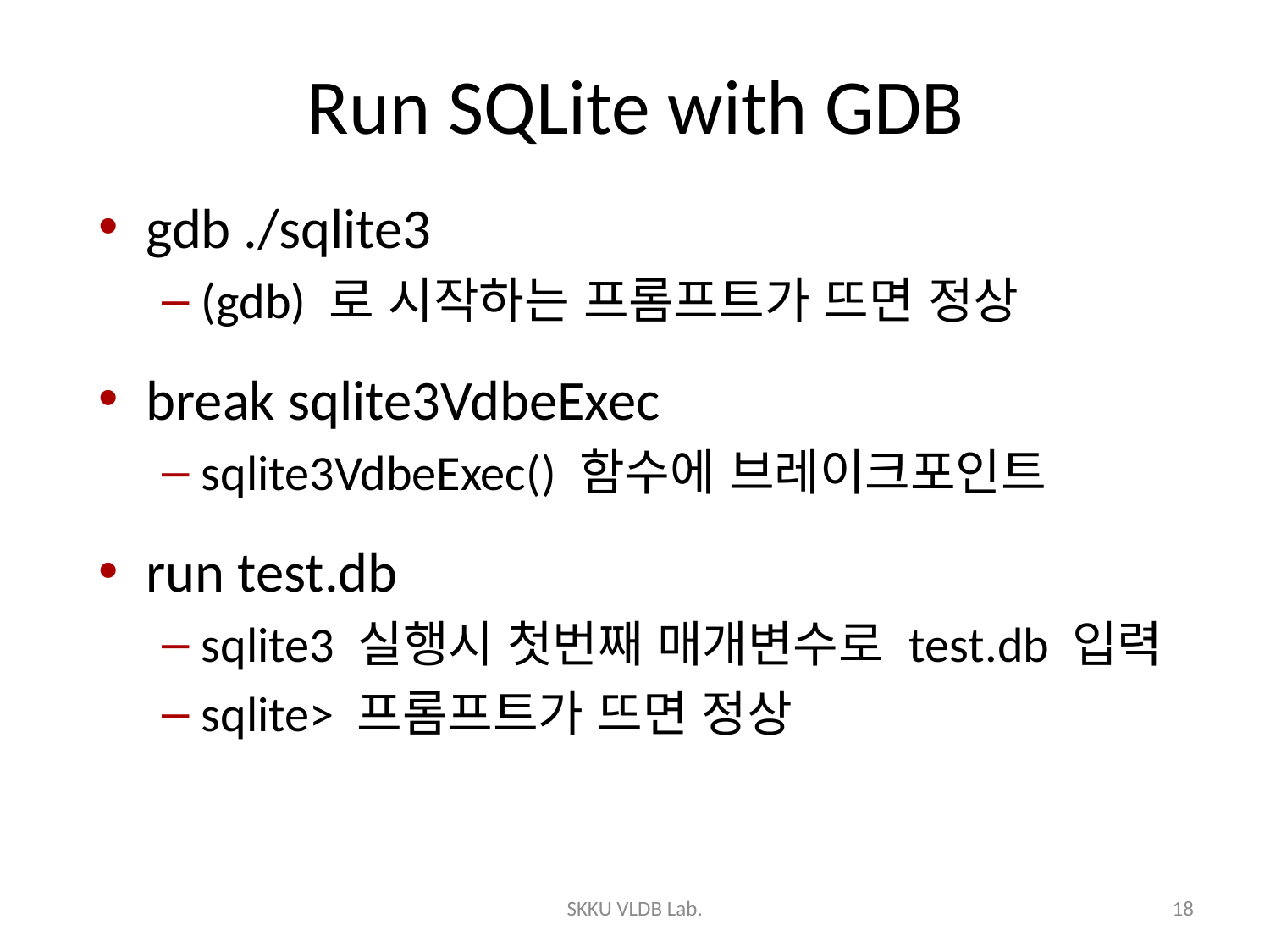

# Run SQLite with GDB
gdb ./sqlite3
(gdb) 로 시작하는 프롬프트가 뜨면 정상
break sqlite3VdbeExec
sqlite3VdbeExec() 함수에 브레이크포인트
run test.db
sqlite3 실행시 첫번째 매개변수로 test.db 입력
sqlite> 프롬프트가 뜨면 정상

SKKU VLDB Lab.
18